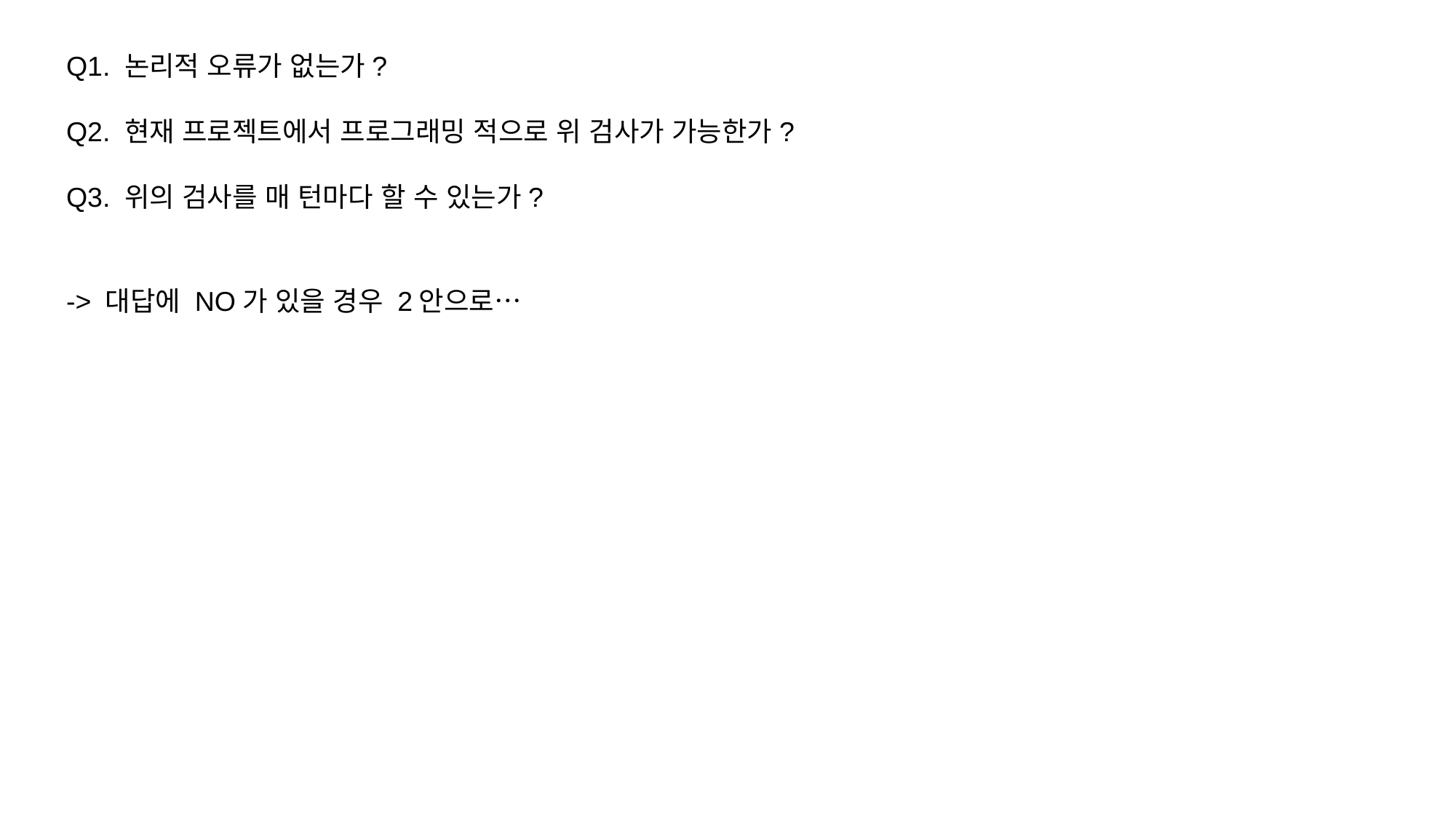

Q1. 논리적 오류가 없는가?

Q2. 현재 프로젝트에서 프로그래밍 적으로 위 검사가 가능한가?

Q3. 위의 검사를 매 턴마다 할 수 있는가?
-> 대답에 NO가 있을 경우 2안으로…